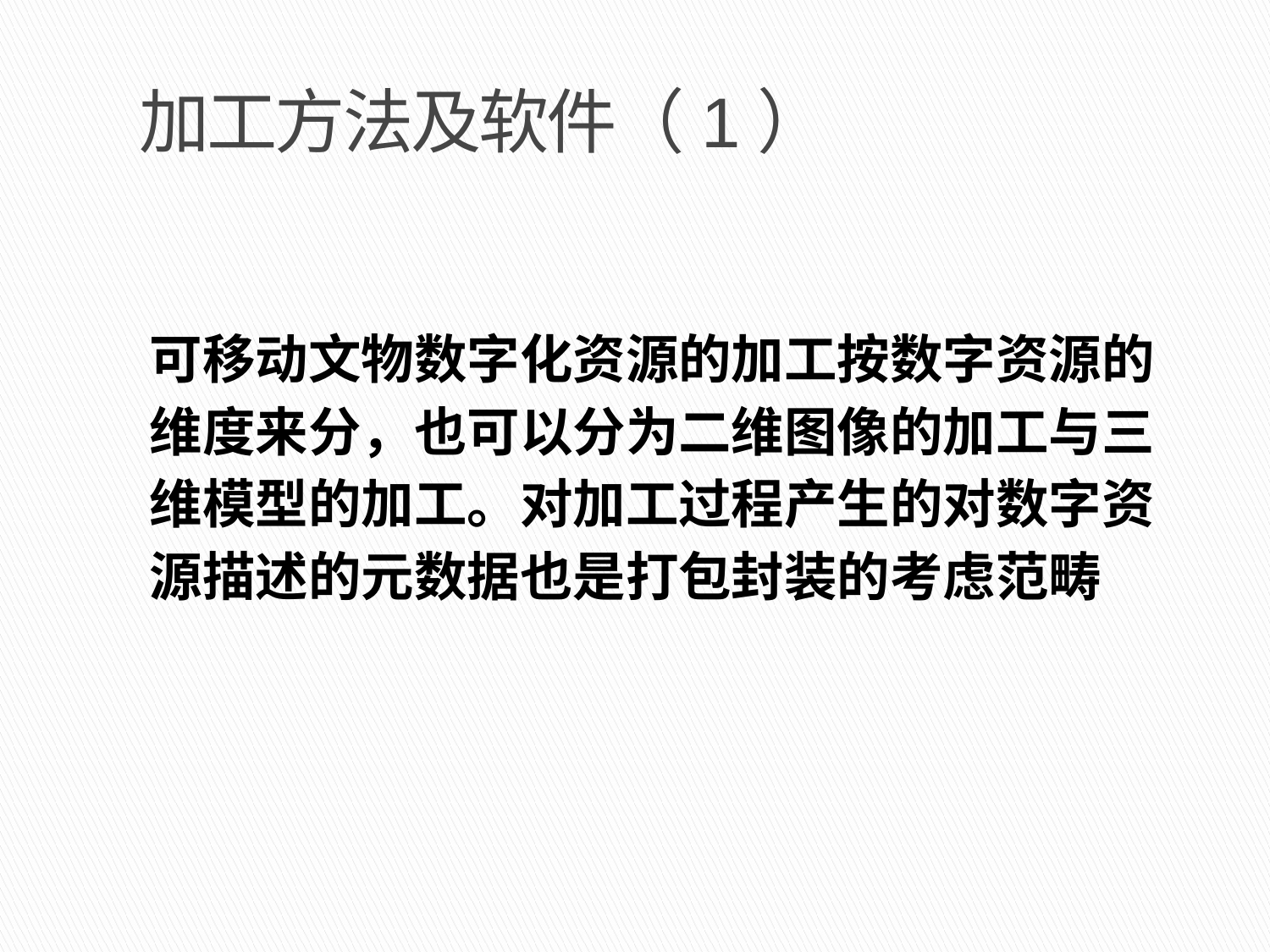

加工方法及软件（1）
可移动文物数字化资源的加工按数字资源的维度来分，也可以分为二维图像的加工与三维模型的加工。对加工过程产生的对数字资源描述的元数据也是打包封装的考虑范畴